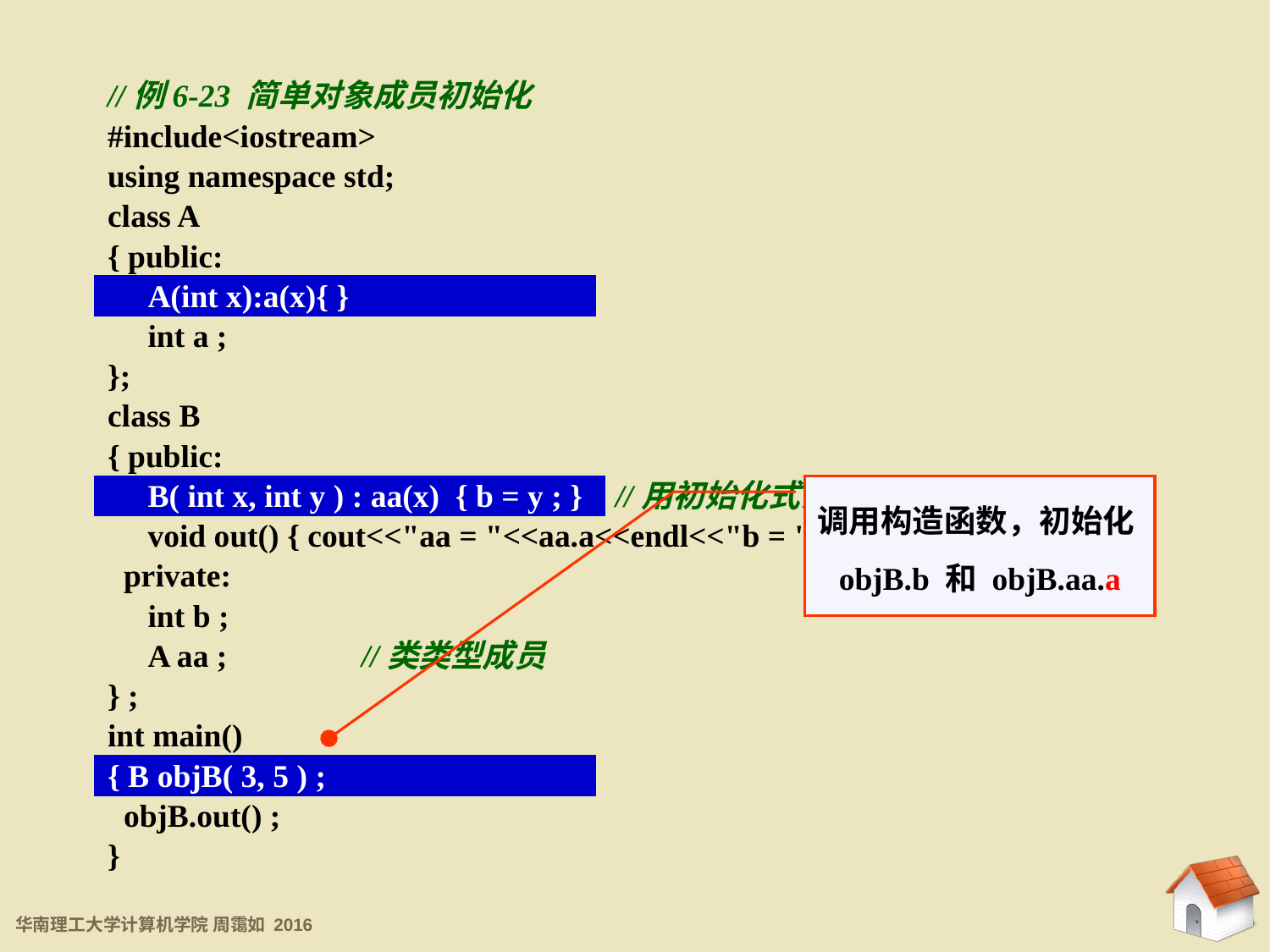

6.3  类的包含
//例6-23 简单对象成员初始化
#include<iostream>
using namespace std;
class A
{ public:
     A(int x):a(x){ }
     int a ;
};
class B
{ public:
     B( int x, int y ) : aa(x)  { b = y ; } 	//用初始化式调用成员类构造函数
     void out() { cout<<"aa = "<<aa.a<<endl<<"b = "<<b<<endl ; }
  private:
     int b ;
     A aa ;		//类类型成员
} ;
int main()
{ B objB( 3, 5 ) ;
  objB.out() ;
}

调用构造函数，初始化objB.b 和 objB.aa.a